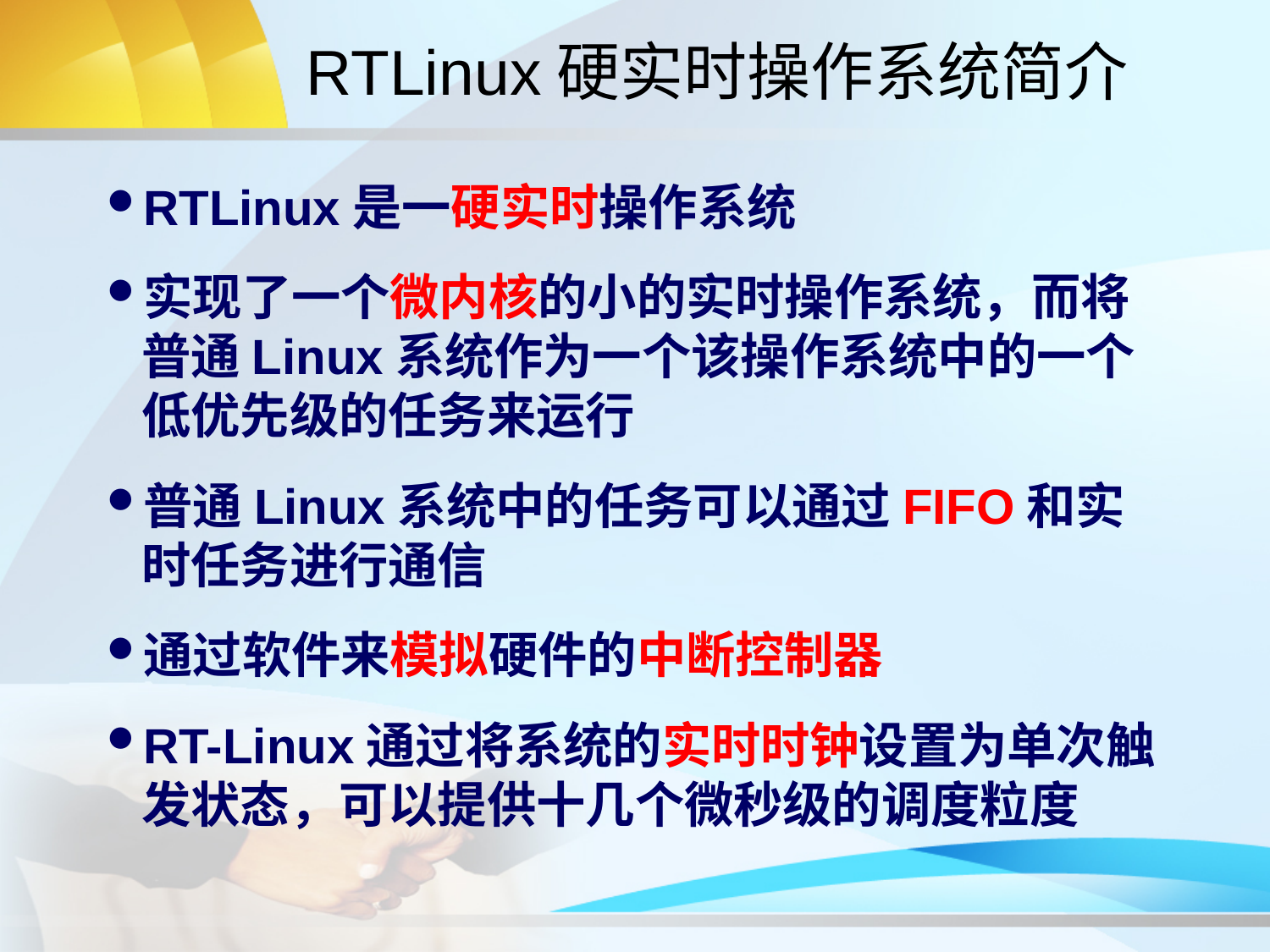

# RTLinux硬实时操作系统简介
RTLinux是一硬实时操作系统
实现了一个微内核的小的实时操作系统，而将普通Linux系统作为一个该操作系统中的一个低优先级的任务来运行
普通Linux系统中的任务可以通过FIFO和实时任务进行通信
通过软件来模拟硬件的中断控制器
RT-Linux通过将系统的实时时钟设置为单次触发状态，可以提供十几个微秒级的调度粒度